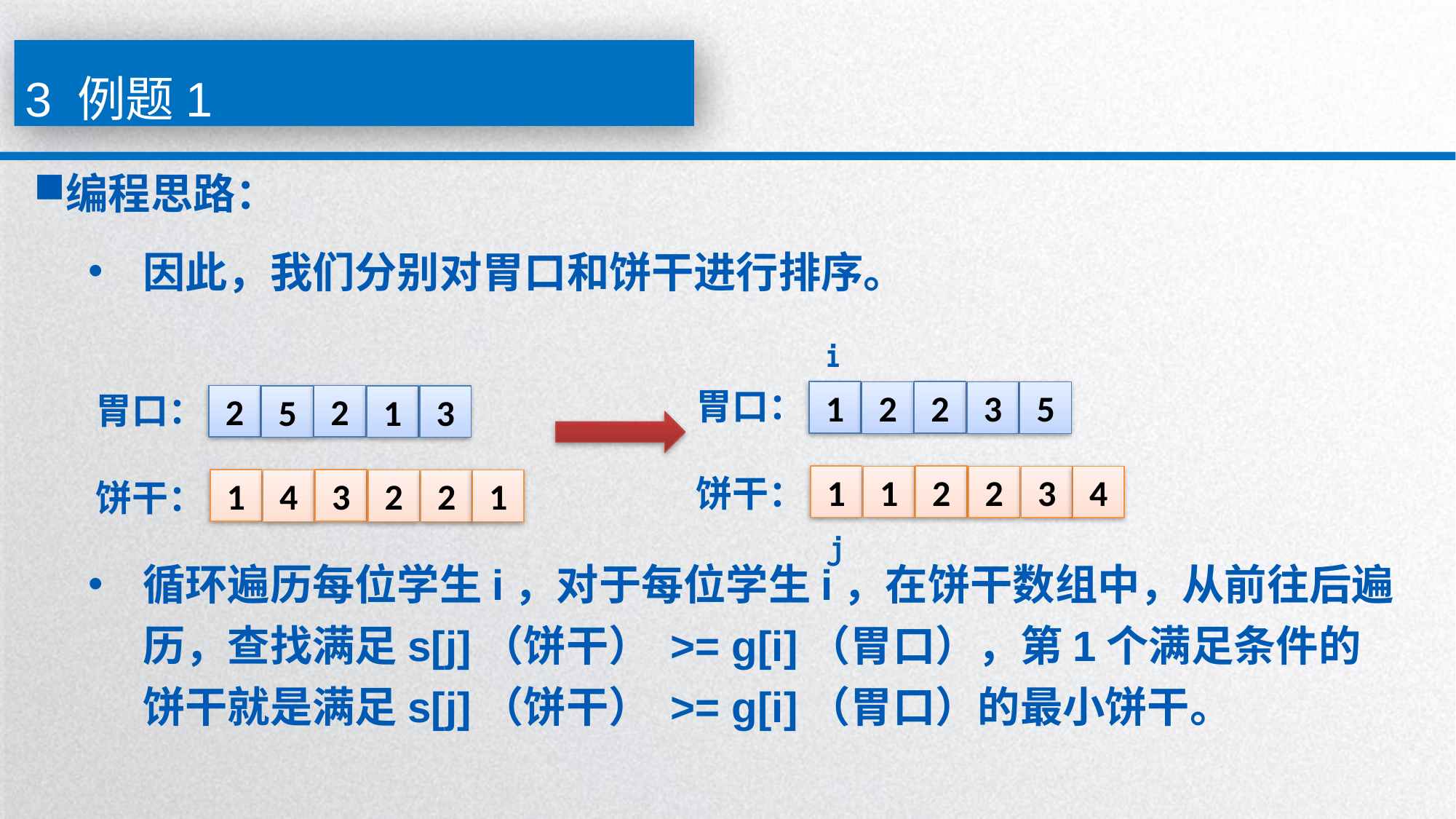

3 例题1
编程思路：
因此，我们分别对胃口和饼干进行排序。

循环遍历每位学生i，对于每位学生i，在饼干数组中，从前往后遍历，查找满足s[j]（饼干） >= g[i]（胃口），第1个满足条件的饼干就是满足s[j]（饼干） >= g[i]（胃口）的最小饼干。
i
胃口：
1
2
2
3
5
胃口：
2
2
5
1
3

饼干：
1
2
1
2
3
4
饼干：
1
3
4
2
2
1
j